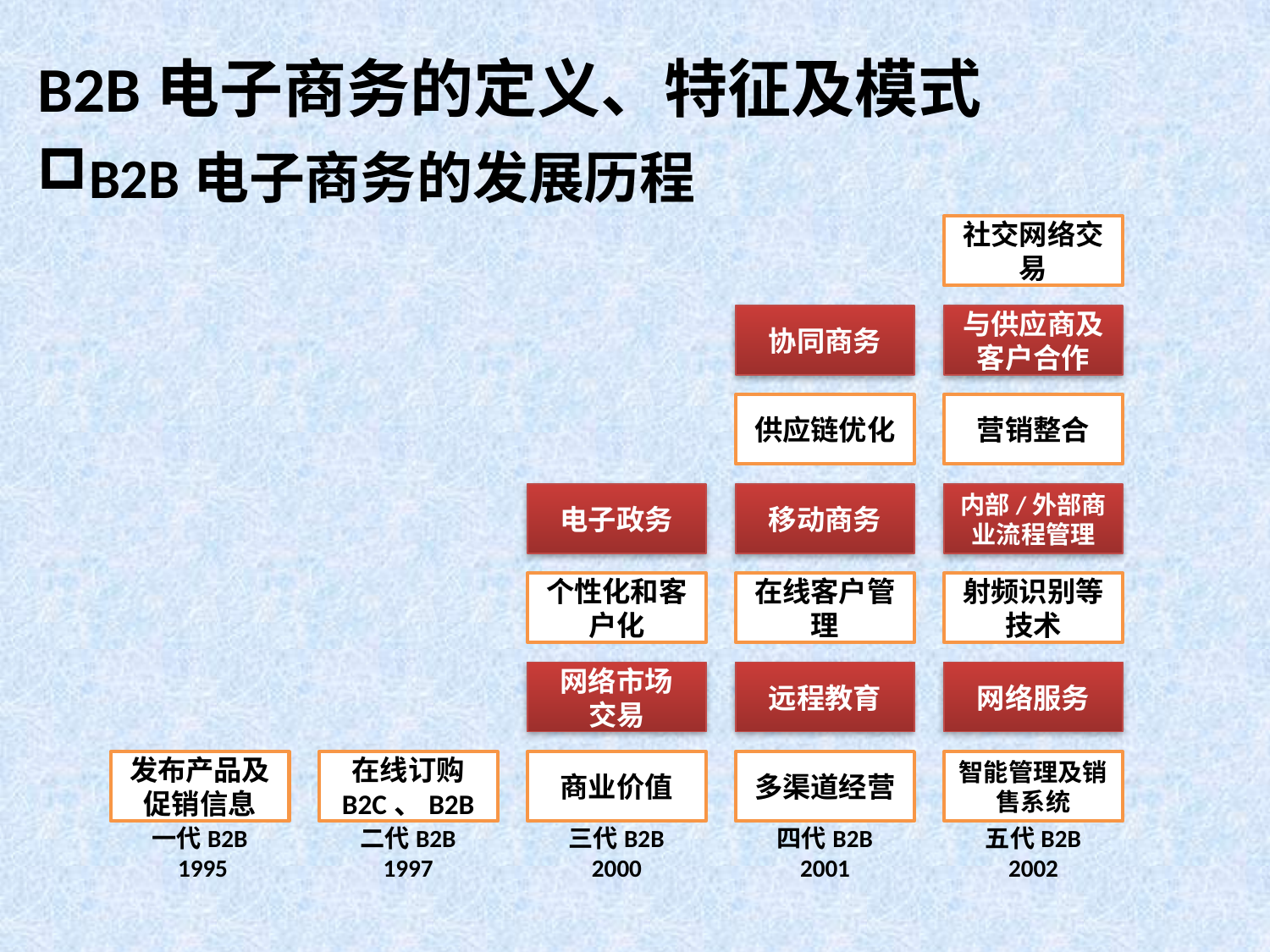

# B2B电子商务的定义、特征及模式
B2B电子商务的发展历程
社交网络交易
协同商务
与供应商及客户合作
供应链优化
营销整合
电子政务
移动商务
内部/外部商业流程管理
个性化和客户化
在线客户管理
射频识别等技术
网络市场
交易
远程教育
网络服务
发布产品及促销信息
在线订购
B2C、B2B
商业价值
多渠道经营
智能管理及销售系统
一代B2B
 1995
二代B2B
1997
三代B2B
2000
四代B2B
2001
五代B2B
2002